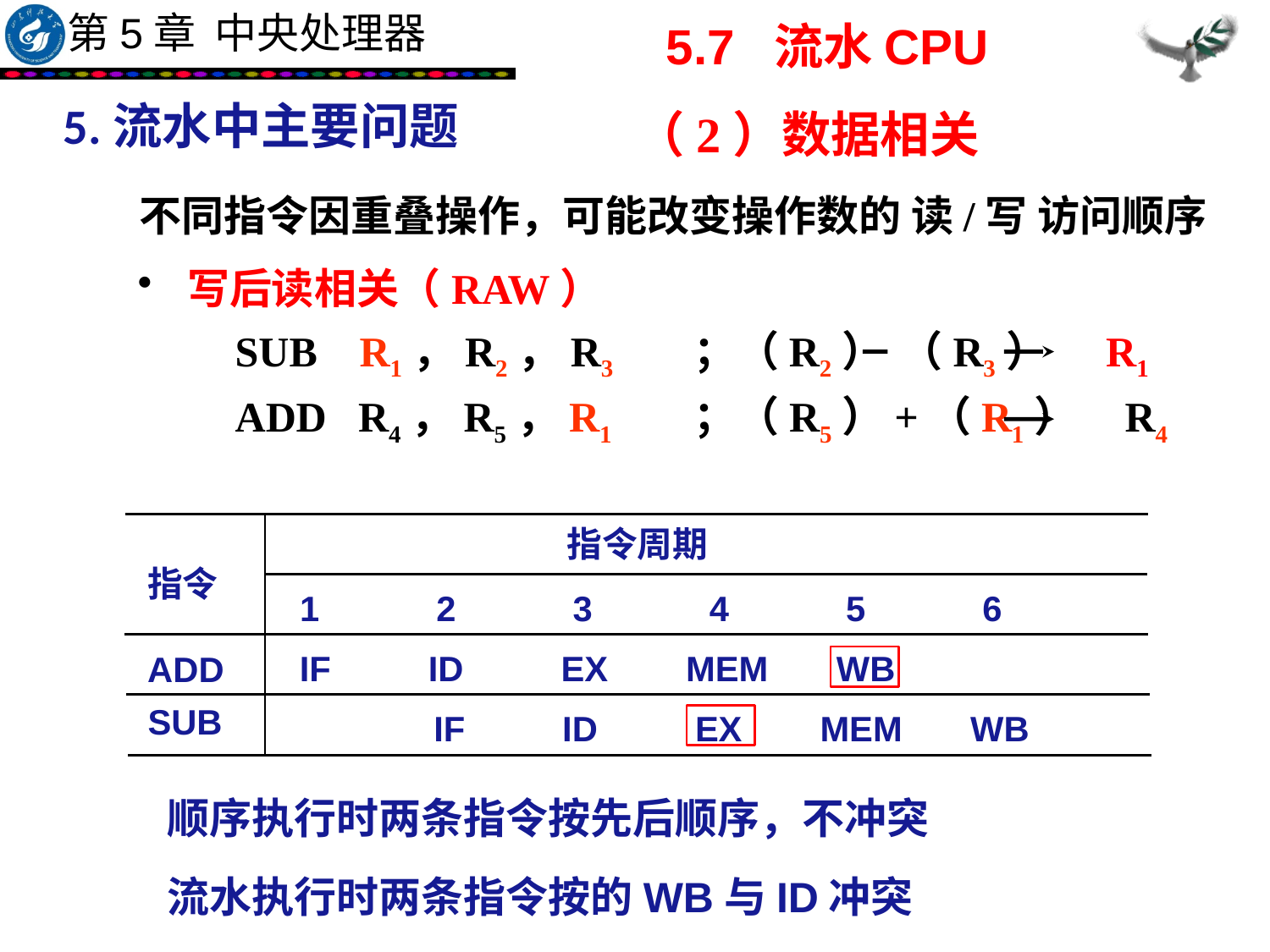

5.7  流水CPU
5.流水中主要问题
（2）数据相关
不同指令因重叠操作，可能改变操作数的 读/写 访问顺序
 写后读相关（RAW）
SUB    R1，R2，R3
；（R2）  （R3）     R1

ADD   R4，R5，R1
；（R5）+（R1）    R4

指令周期
指令
1            2            3            4            5            6
IF          ID          EX        MEM       WB
ADD

SUB
IF          ID          EX        MEM       WB

顺序执行时两条指令按先后顺序，不冲突
流水执行时两条指令按的WB与ID冲突